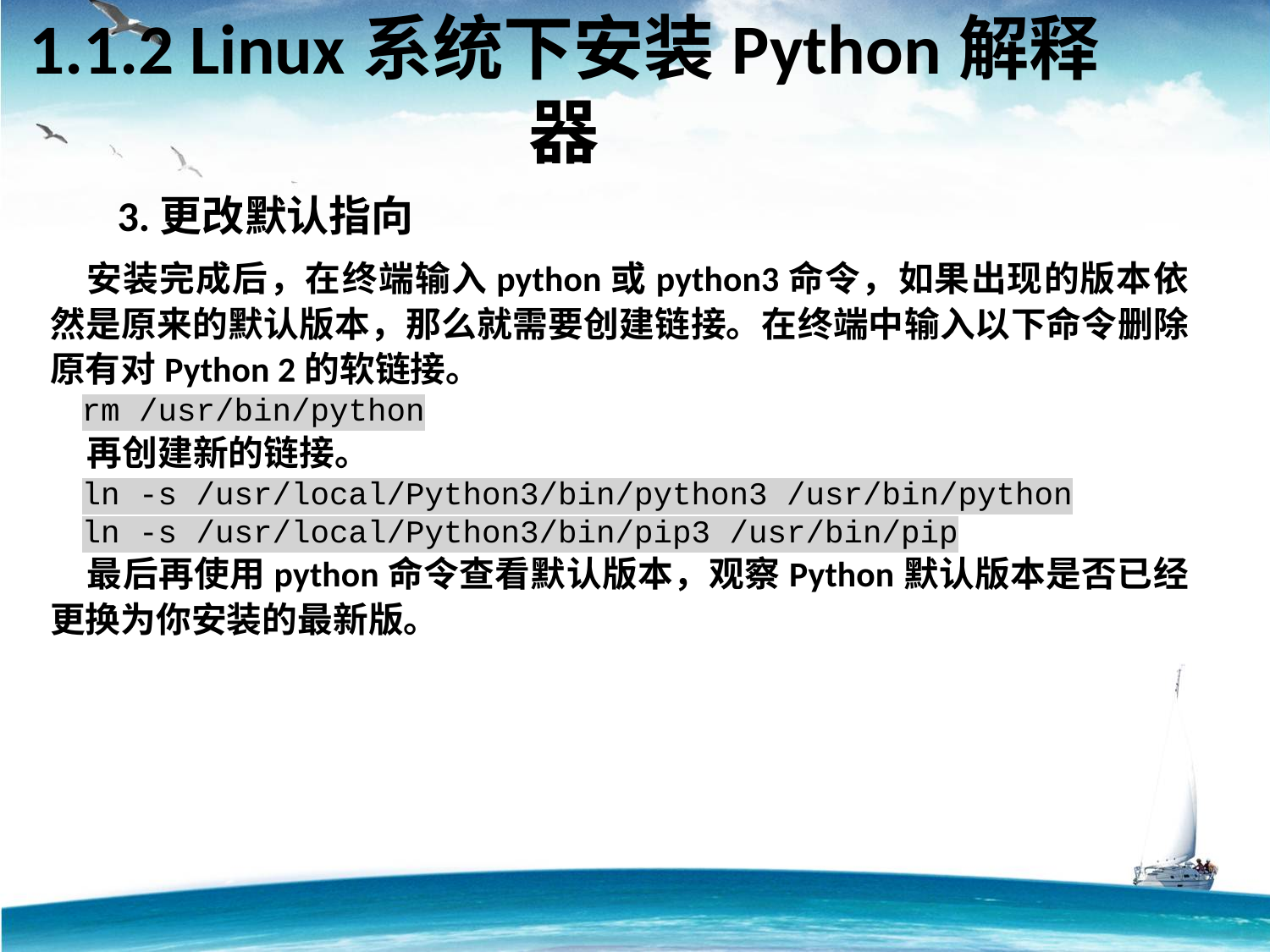

1.1.2 Linux系统下安装Python解释器
3.更改默认指向
安装完成后，在终端输入python或python3命令，如果出现的版本依然是原来的默认版本，那么就需要创建链接。在终端中输入以下命令删除原有对Python 2的软链接。
rm /usr/bin/python
再创建新的链接。
ln -s /usr/local/Python3/bin/python3 /usr/bin/python
ln -s /usr/local/Python3/bin/pip3 /usr/bin/pip
最后再使用python命令查看默认版本，观察Python默认版本是否已经更换为你安装的最新版。